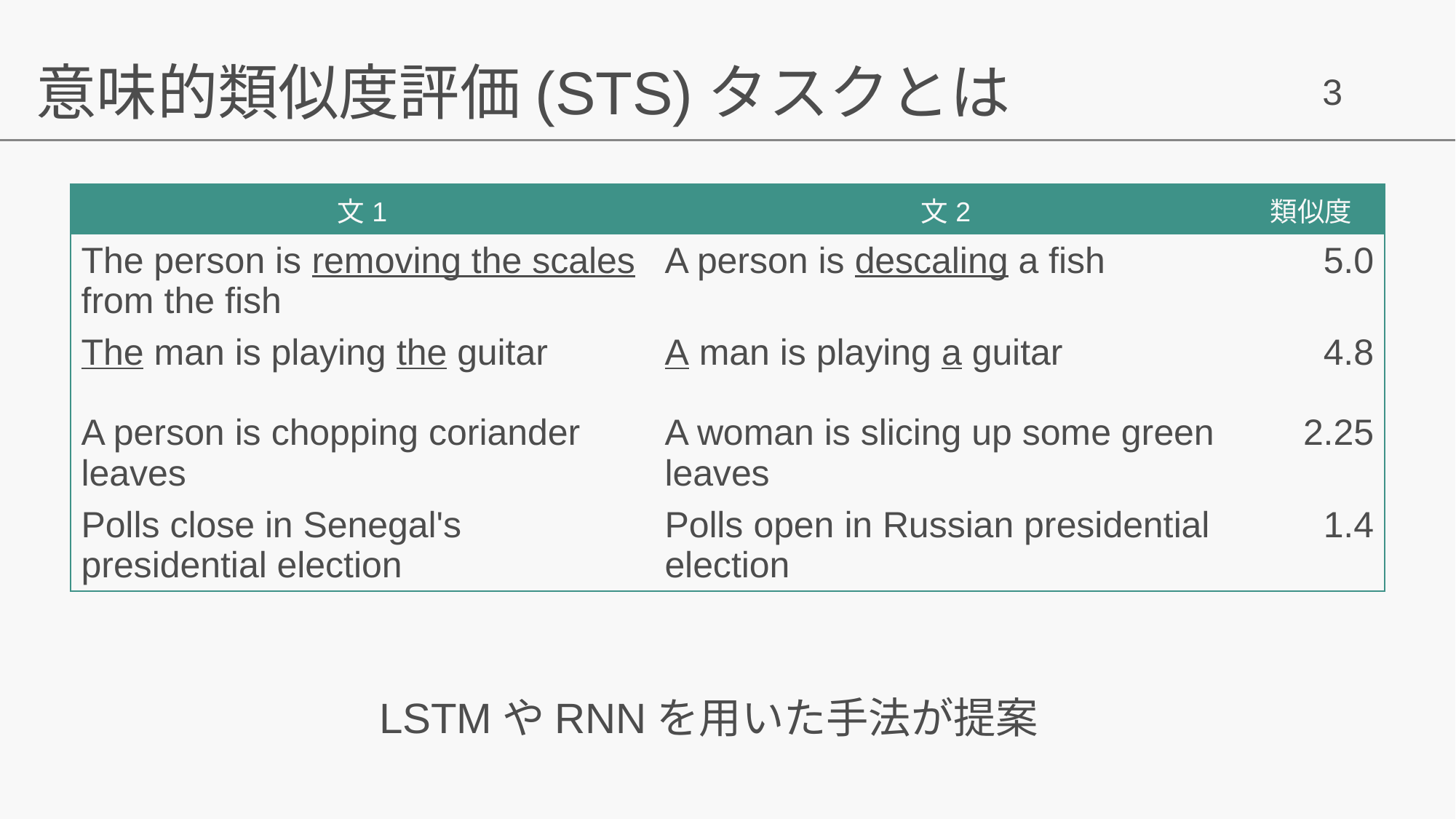

意味的類似度評価(STS)タスクとは
| 文1 | 文2 | 類似度 |
| --- | --- | --- |
| The person is removing the scales from the fish | A person is descaling a fish | 5.0 |
| The man is playing the guitar | A man is playing a guitar | 4.8 |
| A person is chopping coriander leaves | A woman is slicing up some green leaves | 2.25 |
| Polls close in Senegal's presidential election | Polls open in Russian presidential election | 1.4 |
LSTMやRNNを用いた手法が提案